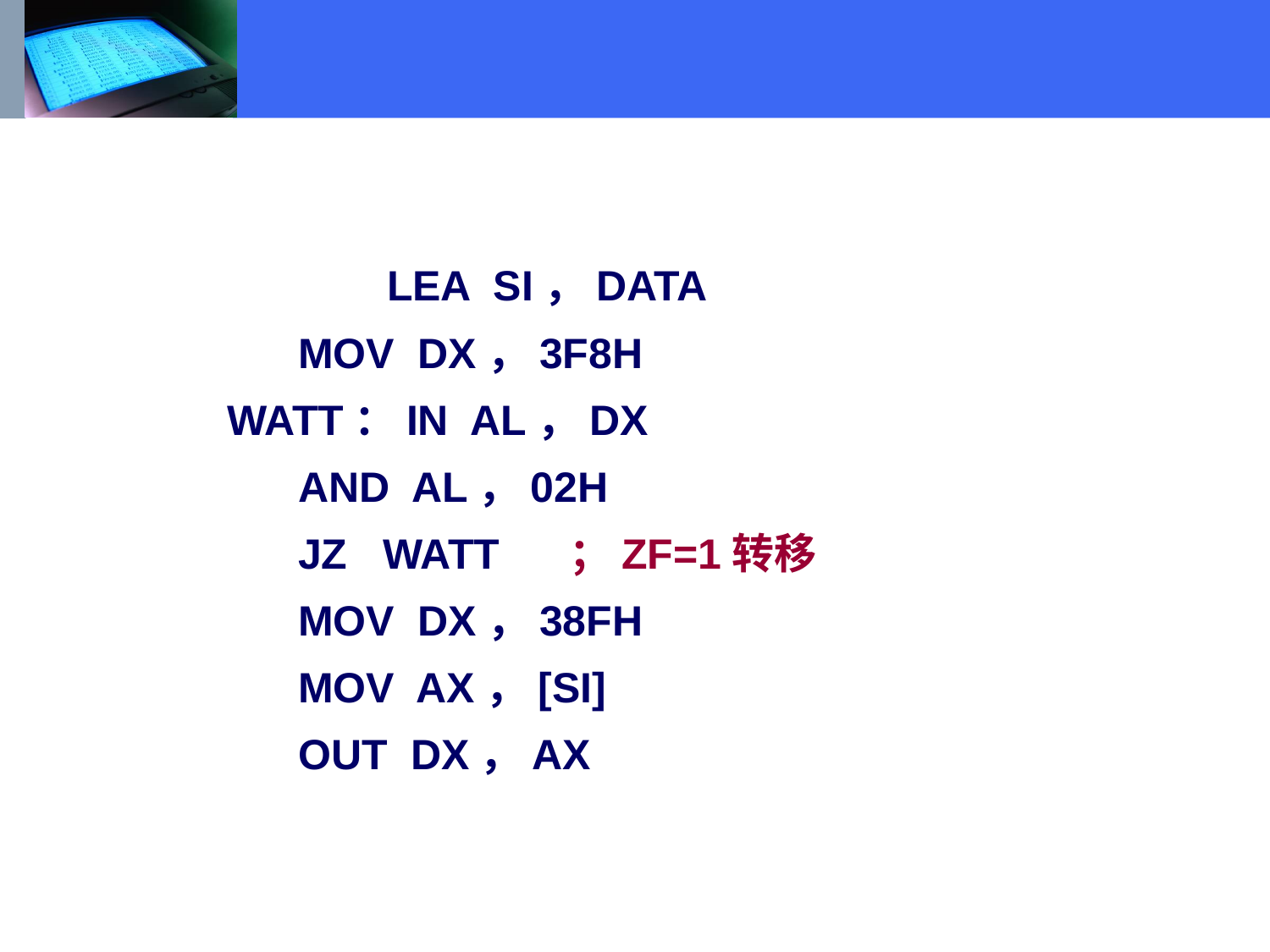

LEA  SI，DATA
           MOV  DX，3F8H
     WATT：IN  AL，DX
           AND  AL，02H
           JZ   WATT     ；ZF=1转移
           MOV  DX，38FH
           MOV  AX，[SI]
           OUT  DX，AX